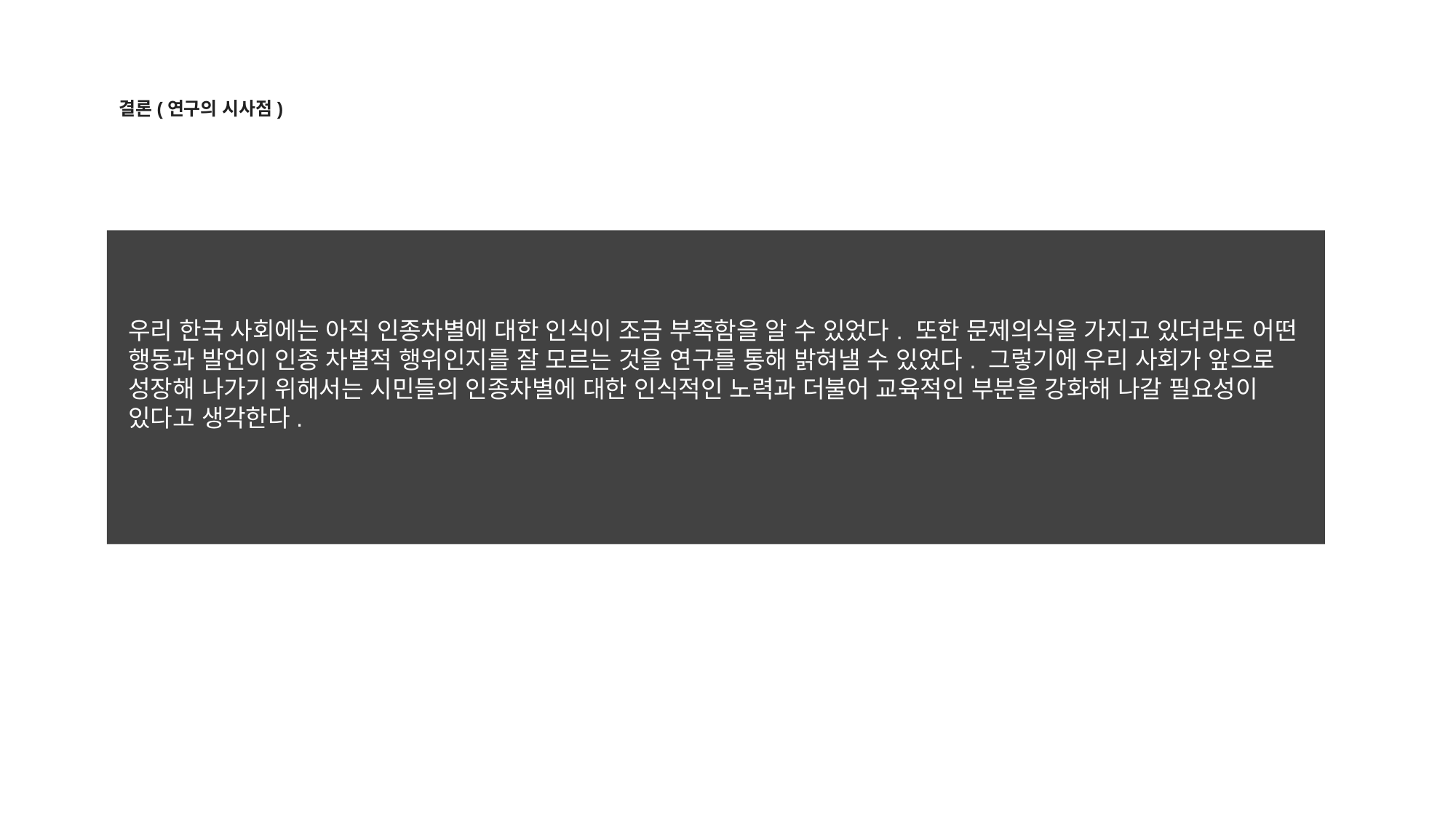

결론(연구의 시사점)
우리 한국 사회에는 아직 인종차별에 대한 인식이 조금 부족함을 알 수 있었다. 또한 문제의식을 가지고 있더라도 어떤 행동과 발언이 인종 차별적 행위인지를 잘 모르는 것을 연구를 통해 밝혀낼 수 있었다. 그렇기에 우리 사회가 앞으로 성장해 나가기 위해서는 시민들의 인종차별에 대한 인식적인 노력과 더불어 교육적인 부분을 강화해 나갈 필요성이 있다고 생각한다.